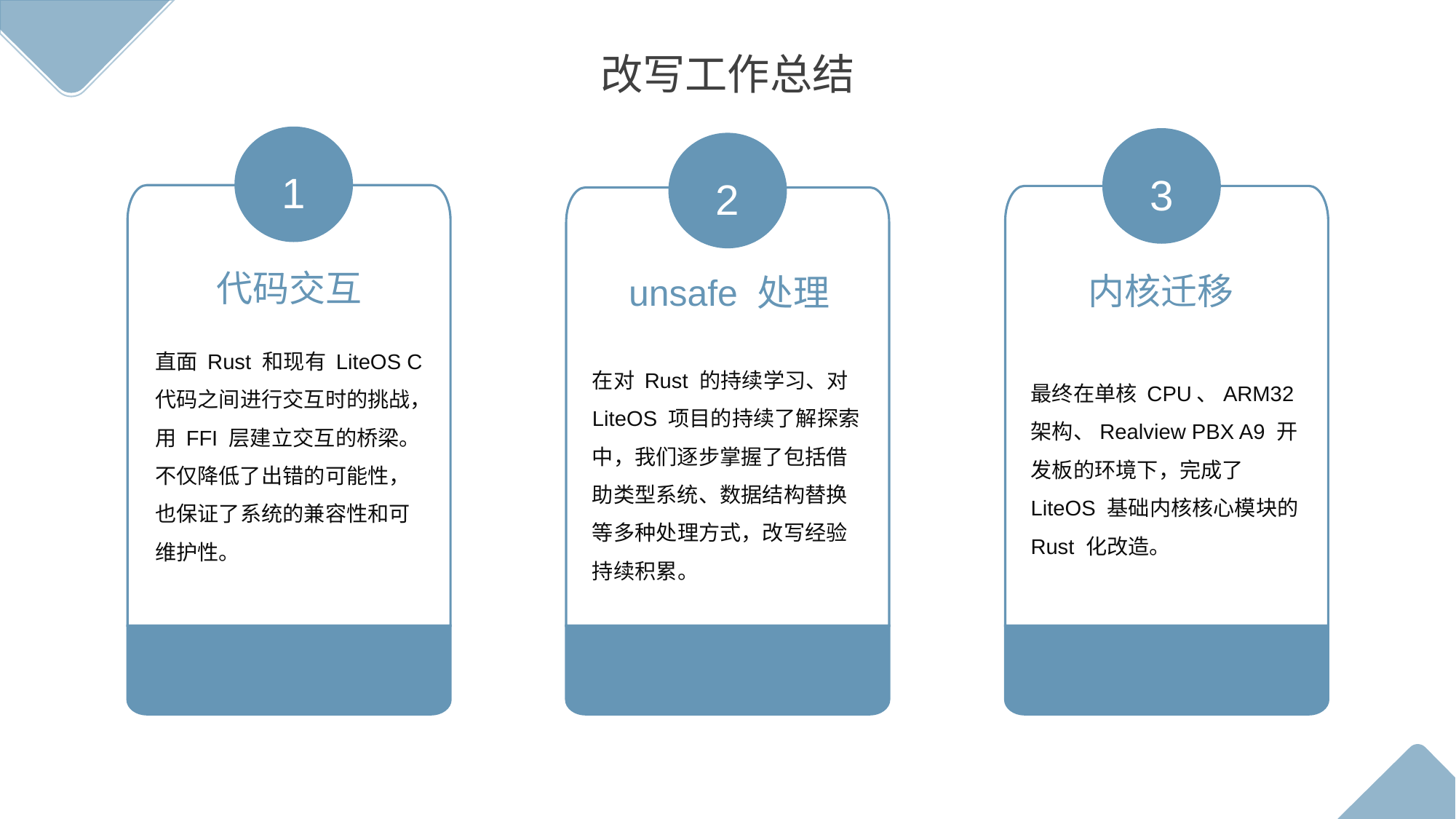

改写工作总结
1
3
2

代码交互
内核迁移
unsafe 处理
直面 Rust 和现有 LiteOS C代码之间进行交互时的挑战，用 FFI 层建立交互的桥梁。不仅降低了出错的可能性，也保证了系统的兼容性和可维护性。
在对 Rust 的持续学习、对 LiteOS 项目的持续了解探索中，我们逐步掌握了包括借助类型系统、数据结构替换等多种处理方式，改写经验持续积累。
最终在单核 CPU、ARM32 架构、Realview PBX A9 开发板的环境下，完成了 LiteOS 基础内核核心模块的 Rust 化改造。